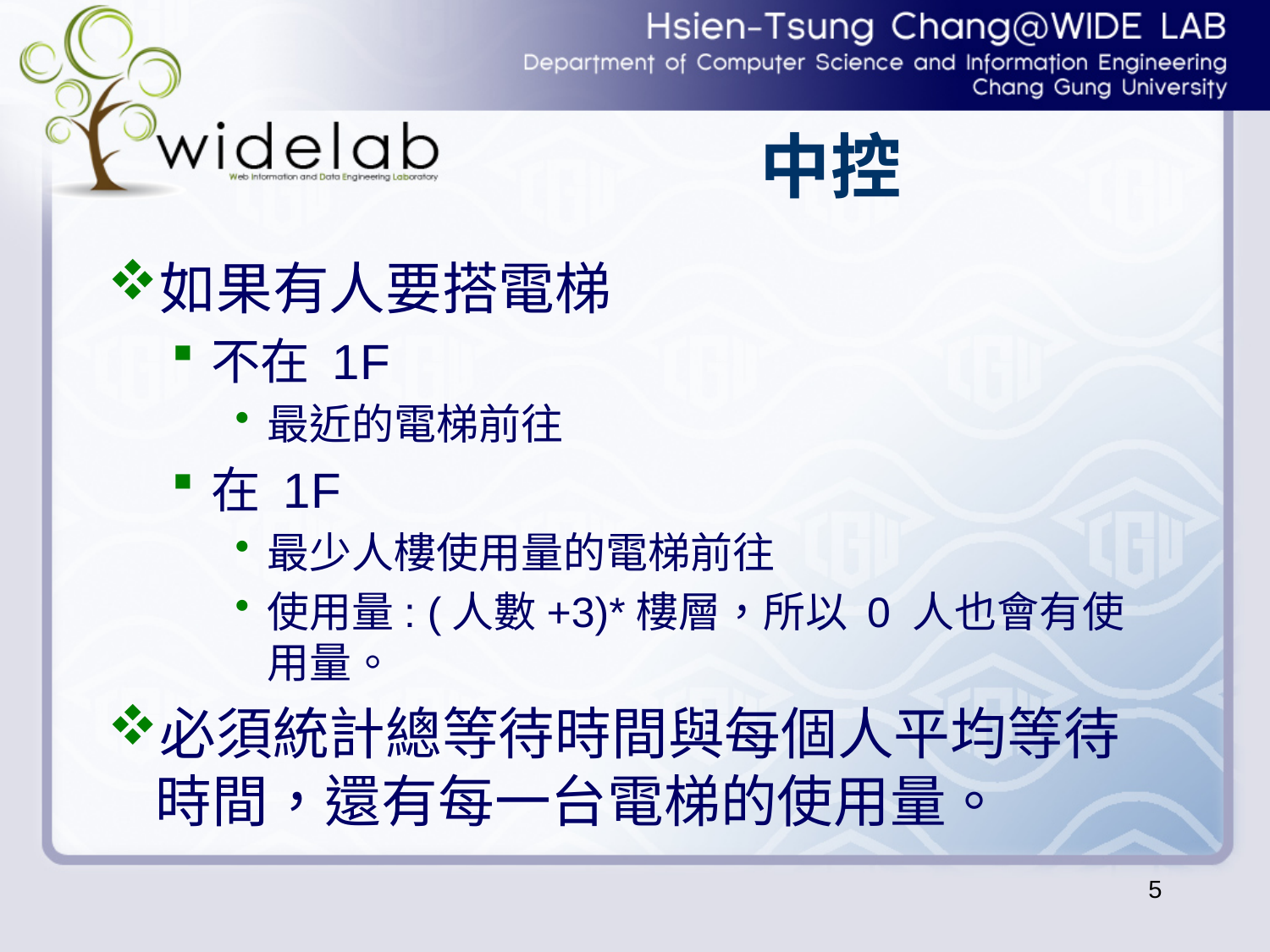

# 中控
如果有人要搭電梯
不在 1F
最近的電梯前往
在 1F
最少人樓使用量的電梯前往
使用量: (人數+3)*樓層，所以 0 人也會有使用量。
必須統計總等待時間與每個人平均等待時間，還有每一台電梯的使用量。
5